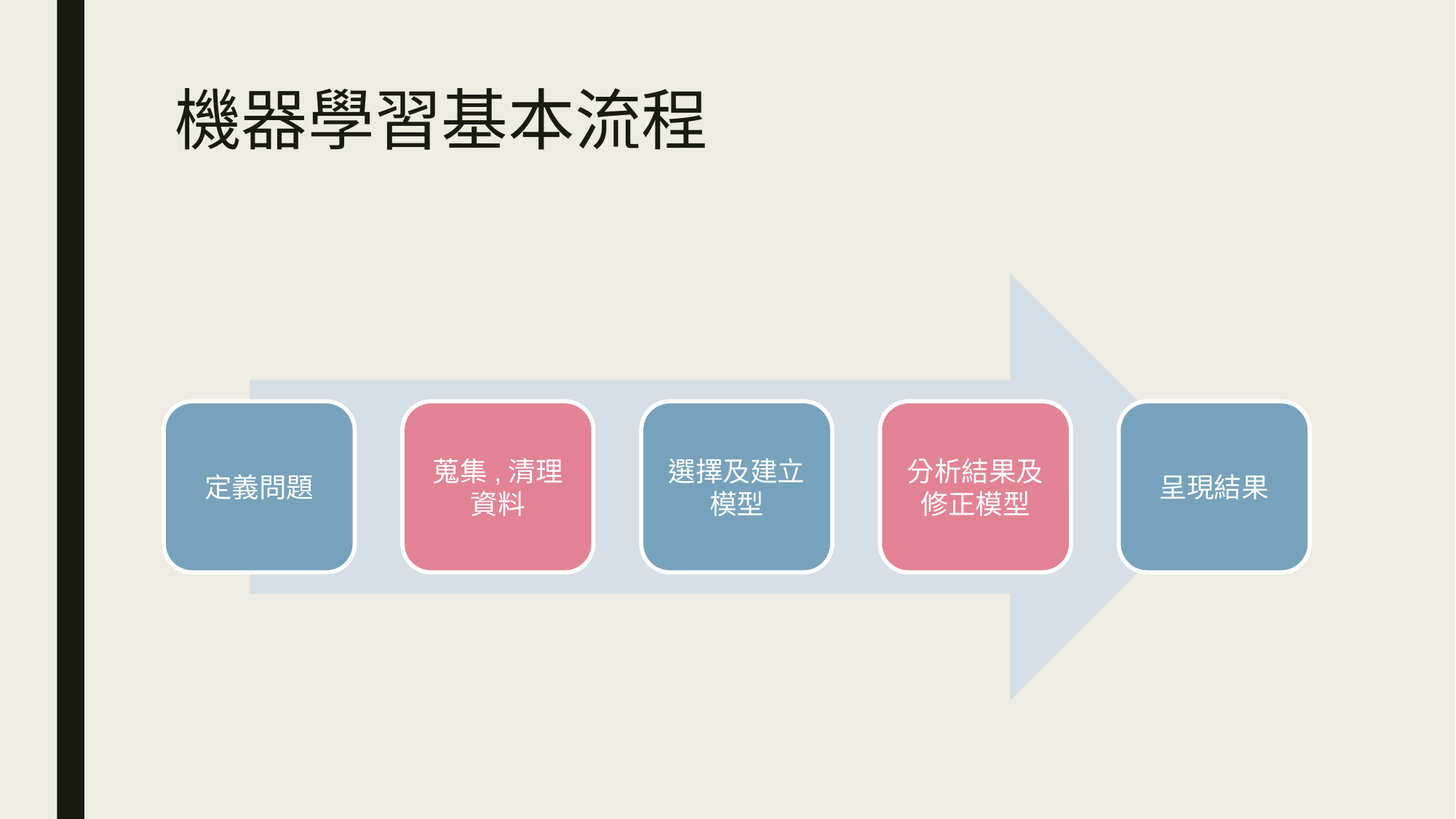

# 機器學習基本流程
定義問題
選擇及建立模型
分析結果及修正模型
蒐集,清理資料
呈現結果